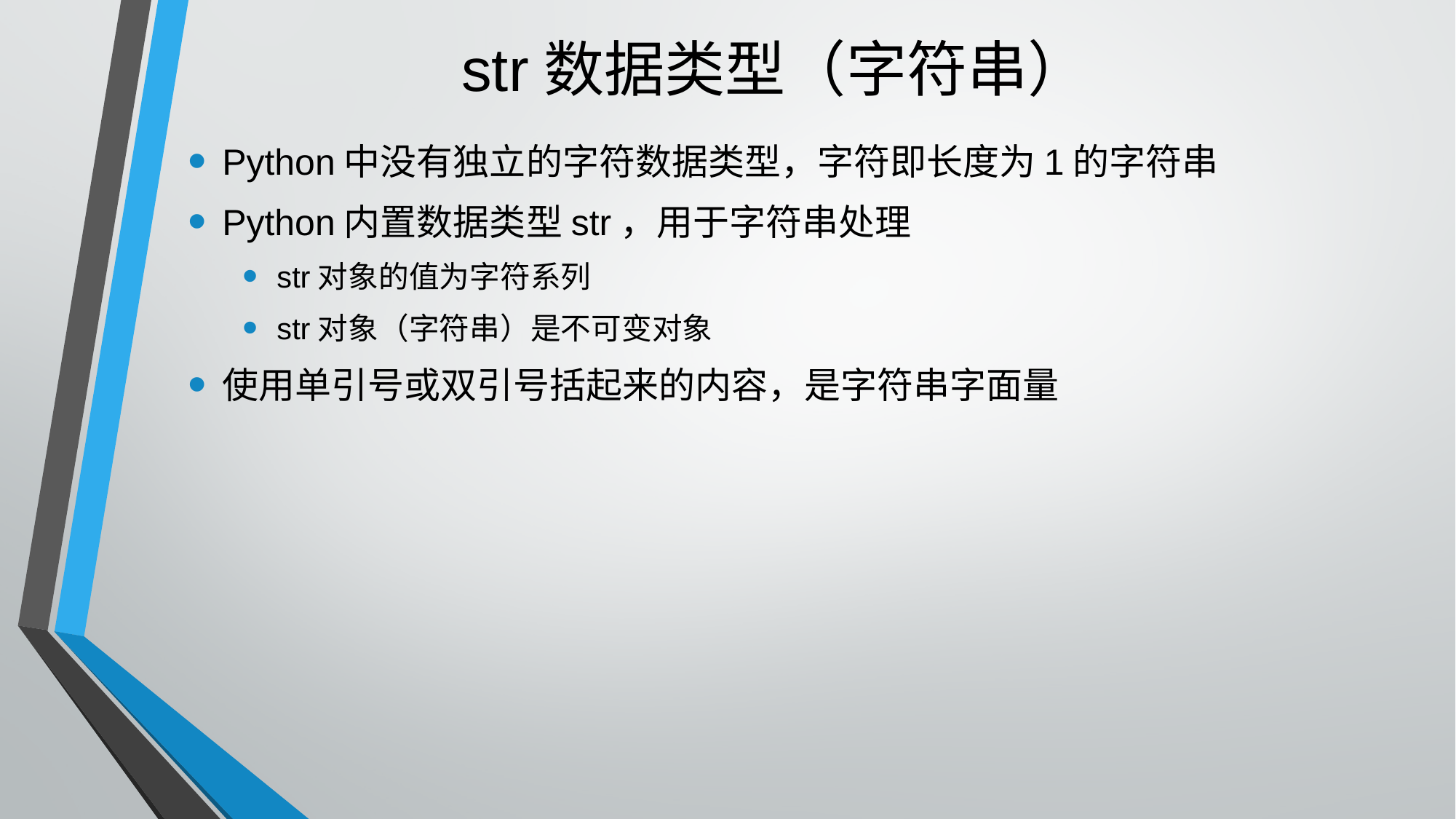

# str数据类型（字符串）
Python中没有独立的字符数据类型，字符即长度为1的字符串
Python内置数据类型str，用于字符串处理
str对象的值为字符系列
str对象（字符串）是不可变对象
使用单引号或双引号括起来的内容，是字符串字面量